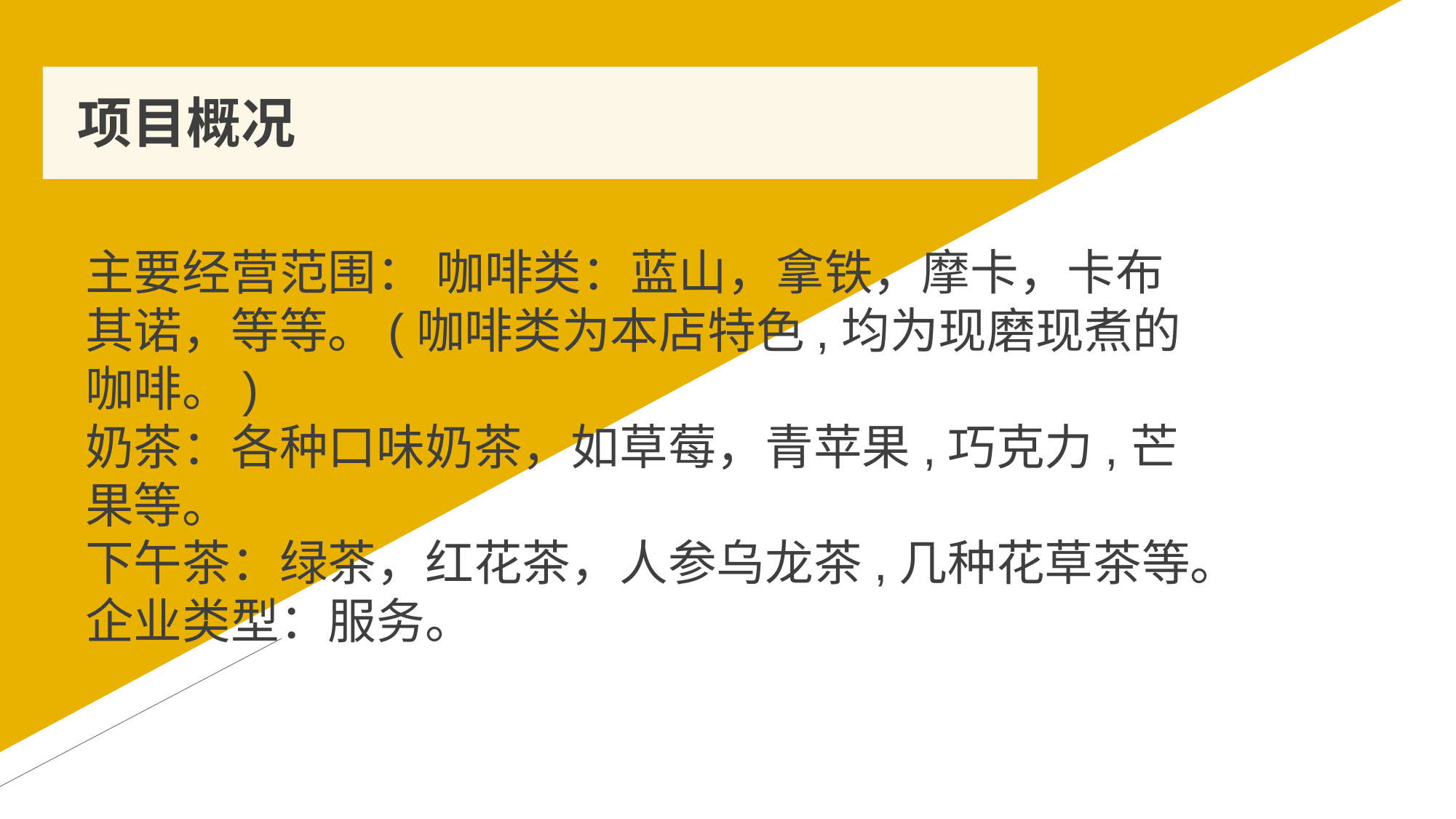

# 项目概况
主要经营范围： 咖啡类：蓝山，拿铁，摩卡，卡布其诺，等等。(咖啡类为本店特色,均为现磨现煮的咖啡。)
奶茶：各种口味奶茶，如草莓，青苹果,巧克力,芒果等。
下午茶：绿茶，红花茶，人参乌龙茶,几种花草茶等。
企业类型：服务。